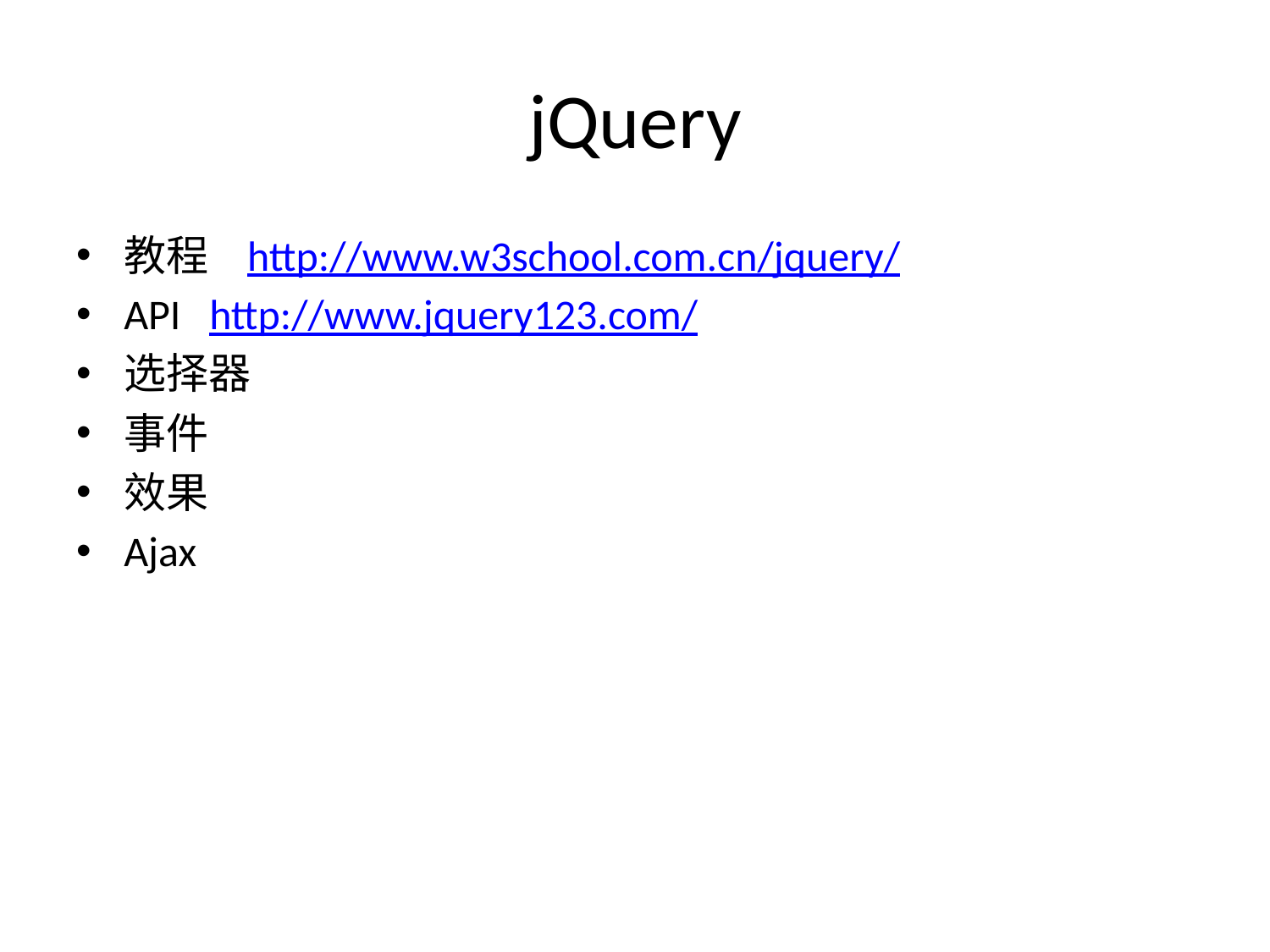

# jQuery
教程   http://www.w3school.com.cn/jquery/
API   http://www.jquery123.com/
选择器
事件
效果
Ajax